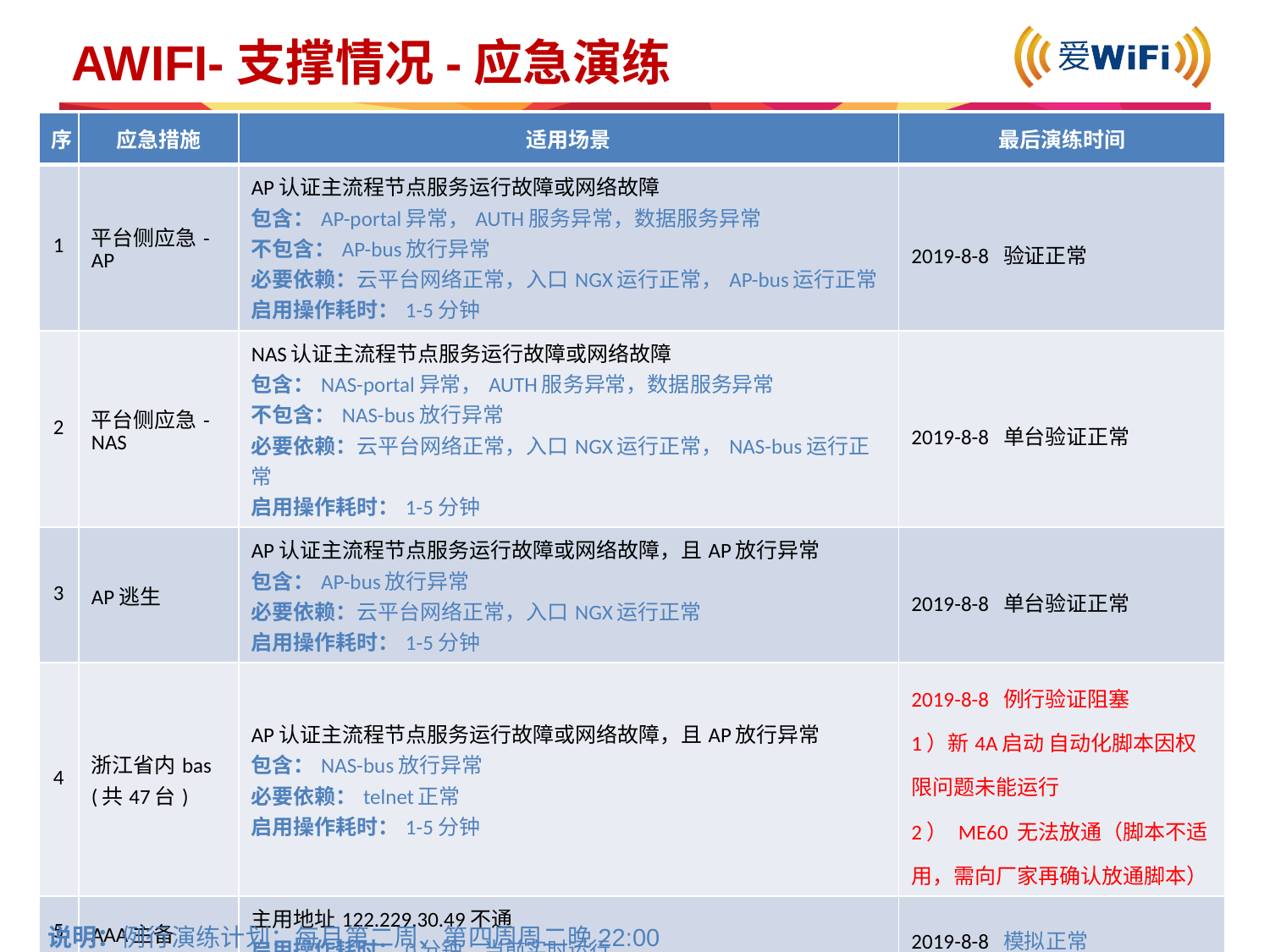

# AWIFI-支撑情况-应急演练
| 序 | 应急措施 | 适用场景 | 最后演练时间 |
| --- | --- | --- | --- |
| 1 | 平台侧应急-AP | AP认证主流程节点服务运行故障或网络故障 包含：AP-portal异常，AUTH服务异常，数据服务异常 不包含：AP-bus放行异常 必要依赖：云平台网络正常，入口NGX运行正常，AP-bus运行正常 启用操作耗时：1-5分钟 | 2019-8-8 验证正常 |
| 2 | 平台侧应急-NAS | NAS认证主流程节点服务运行故障或网络故障 包含：NAS-portal异常，AUTH服务异常，数据服务异常 不包含：NAS-bus放行异常 必要依赖：云平台网络正常，入口NGX运行正常，NAS-bus运行正常 启用操作耗时：1-5分钟 | 2019-8-8 单台验证正常 |
| 3 | AP逃生 | AP认证主流程节点服务运行故障或网络故障，且AP放行异常 包含：AP-bus放行异常 必要依赖：云平台网络正常，入口NGX运行正常 启用操作耗时：1-5分钟 | 2019-8-8 单台验证正常 |
| 4 | 浙江省内bas (共47台) | AP认证主流程节点服务运行故障或网络故障，且AP放行异常 包含：NAS-bus放行异常 必要依赖：telnet正常 启用操作耗时：1-5分钟 | 2019-8-8 例行验证阻塞 1）新4A启动 自动化脚本因权限问题未能运行 2） ME60 无法放通（脚本不适用，需向厂家再确认放通脚本） |
| 5 | AAA主备 | 主用地址122.229.30.49不通 启用操作耗时：0分钟，当前实时运行 | 2019-8-8 模拟正常 |
| 6 | 双活（金华、绍兴） | 单节点不可用 启用操作耗时：1-5分钟，当前实时运行，请求随机分发 | 2019-8-8 验证正常 |
说明：例行演练计划：每月第二周、第四周周二晚22:00